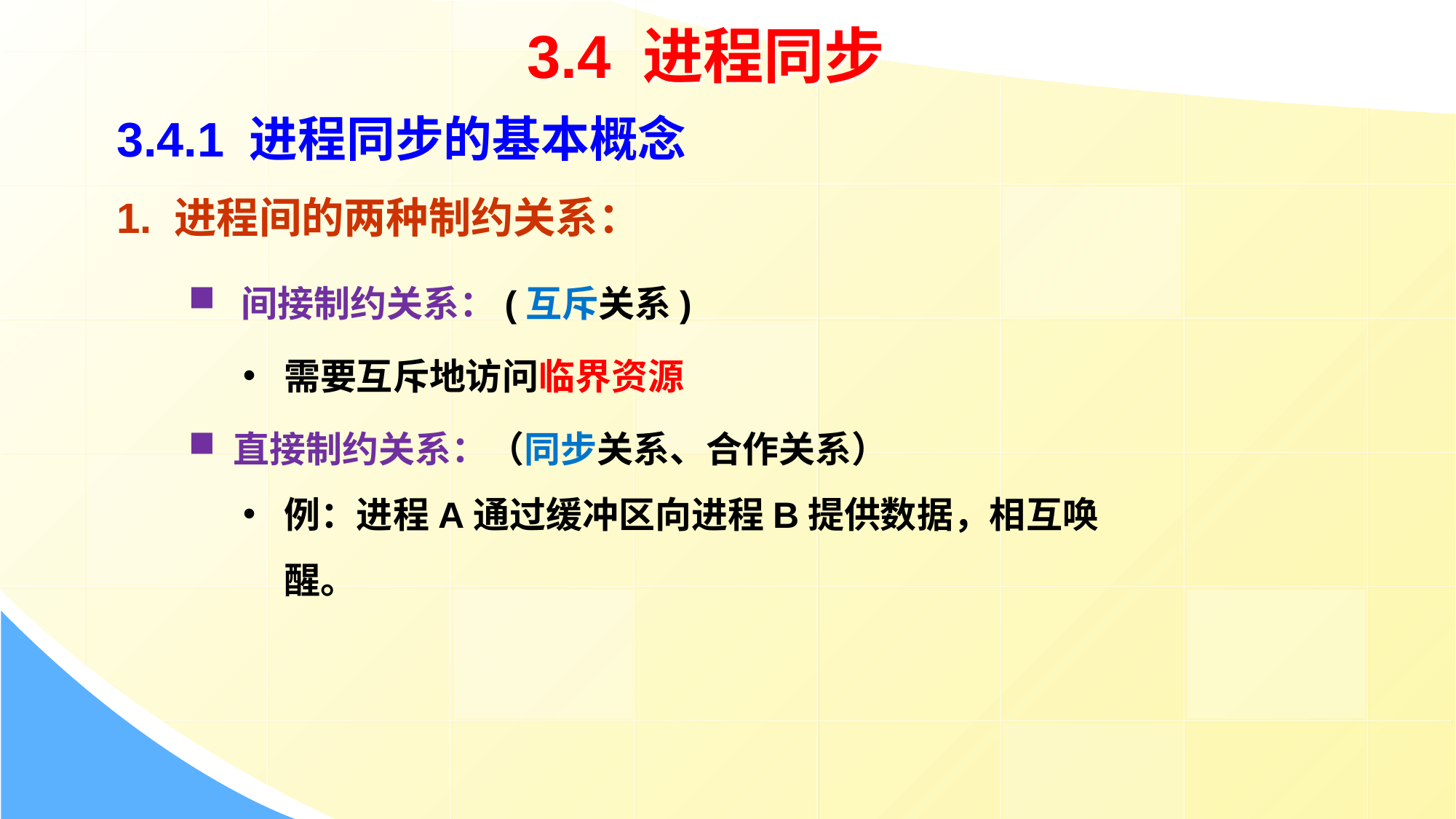

3.4 进程同步
3.4.1 进程同步的基本概念
1. 进程间的两种制约关系：
  间接制约关系：(互斥关系)
需要互斥地访问临界资源
 直接制约关系：（同步关系、合作关系）
例：进程A通过缓冲区向进程B提供数据，相互唤醒。